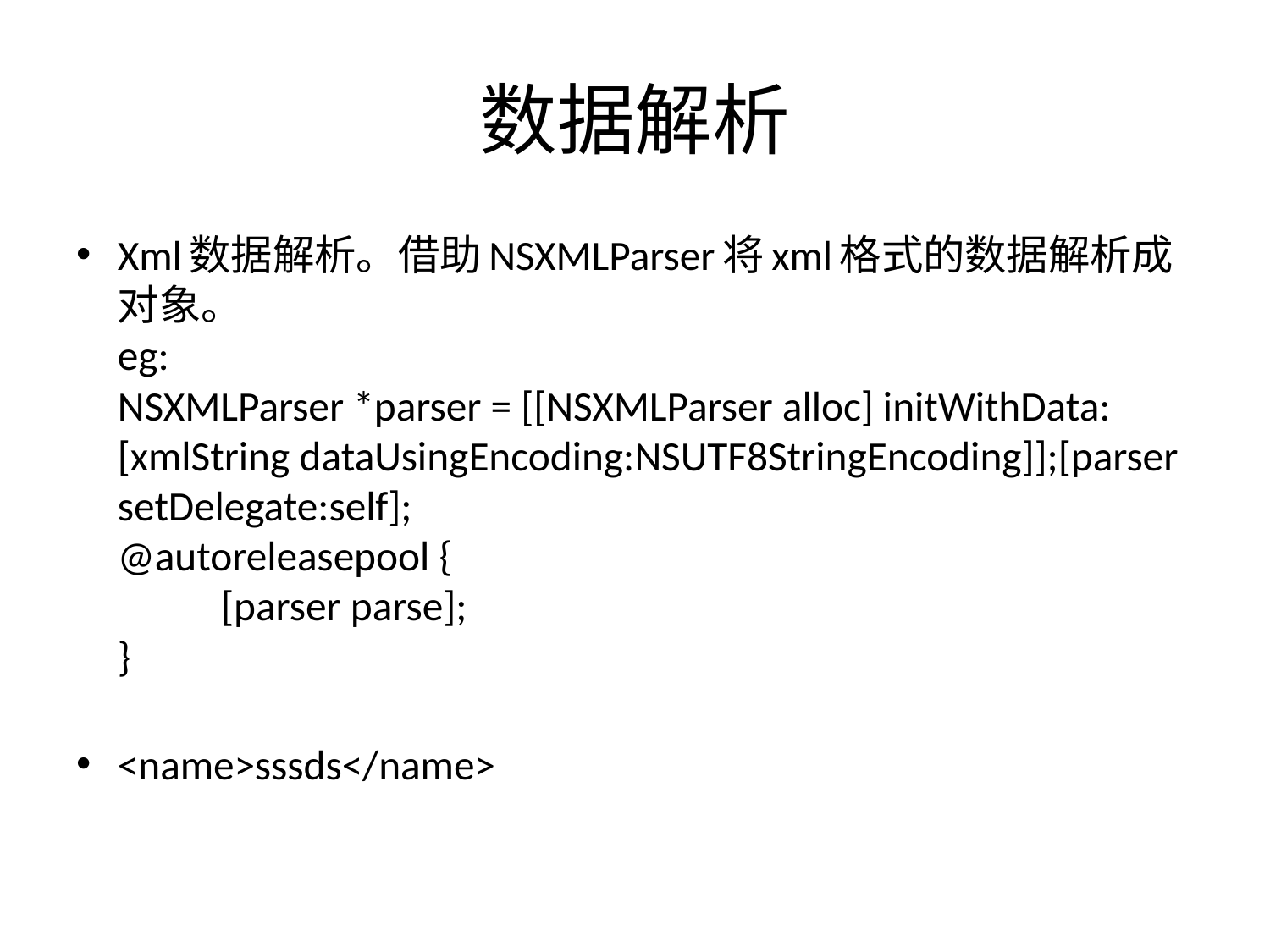

# 数据解析
Xml数据解析。借助NSXMLParser将xml格式的数据解析成对象。
eg:
NSXMLParser *parser = [[NSXMLParser alloc] initWithData:[xmlString dataUsingEncoding:NSUTF8StringEncoding]];[parser setDelegate:self];
@autoreleasepool {
		 [parser parse];
}
<name>sssds</name>